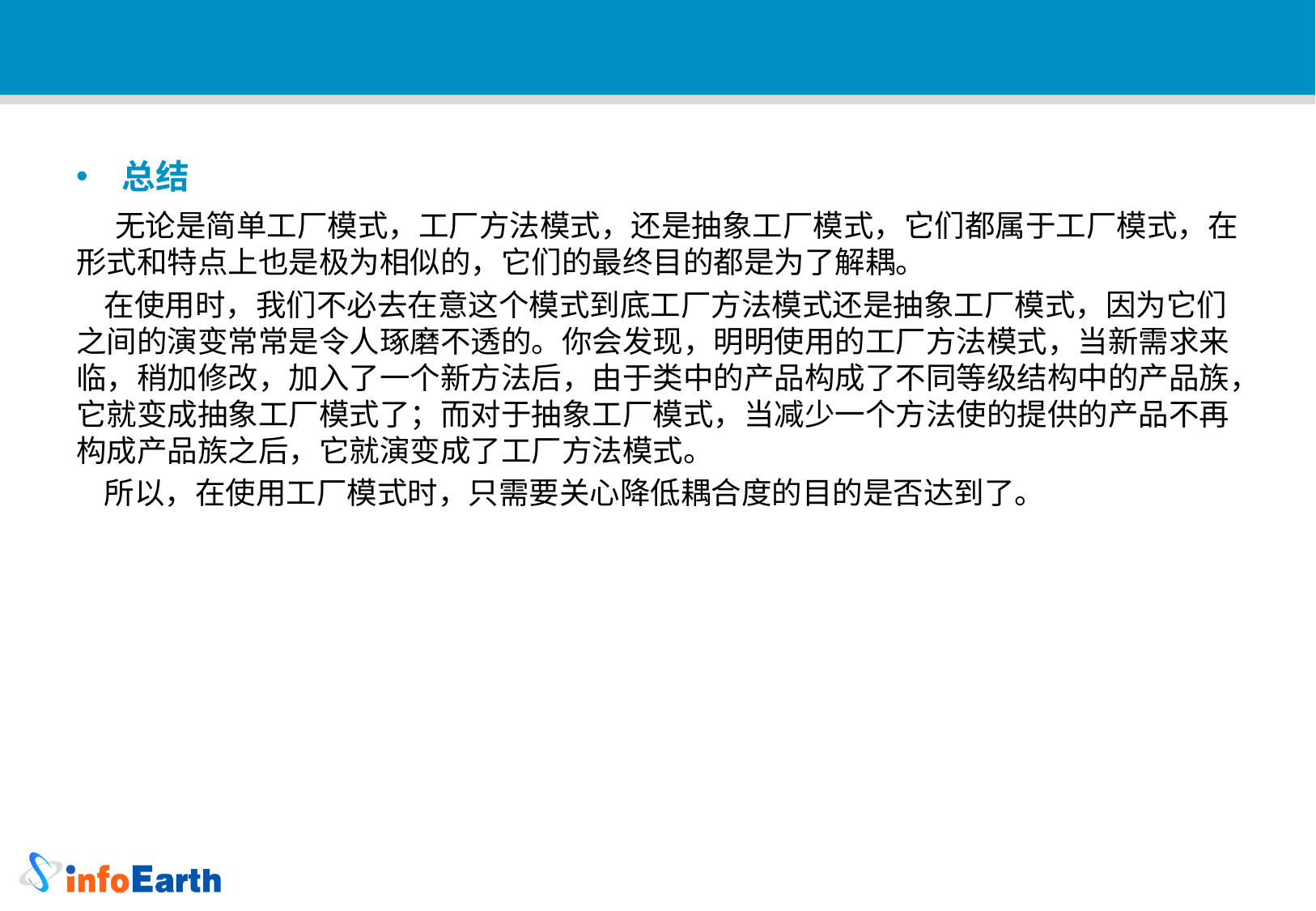

总结
    无论是简单工厂模式，工厂方法模式，还是抽象工厂模式，它们都属于工厂模式，在形式和特点上也是极为相似的，它们的最终目的都是为了解耦。
   在使用时，我们不必去在意这个模式到底工厂方法模式还是抽象工厂模式，因为它们之间的演变常常是令人琢磨不透的。你会发现，明明使用的工厂方法模式，当新需求来临，稍加修改，加入了一个新方法后，由于类中的产品构成了不同等级结构中的产品族，它就变成抽象工厂模式了；而对于抽象工厂模式，当减少一个方法使的提供的产品不再构成产品族之后，它就演变成了工厂方法模式。
   所以，在使用工厂模式时，只需要关心降低耦合度的目的是否达到了。